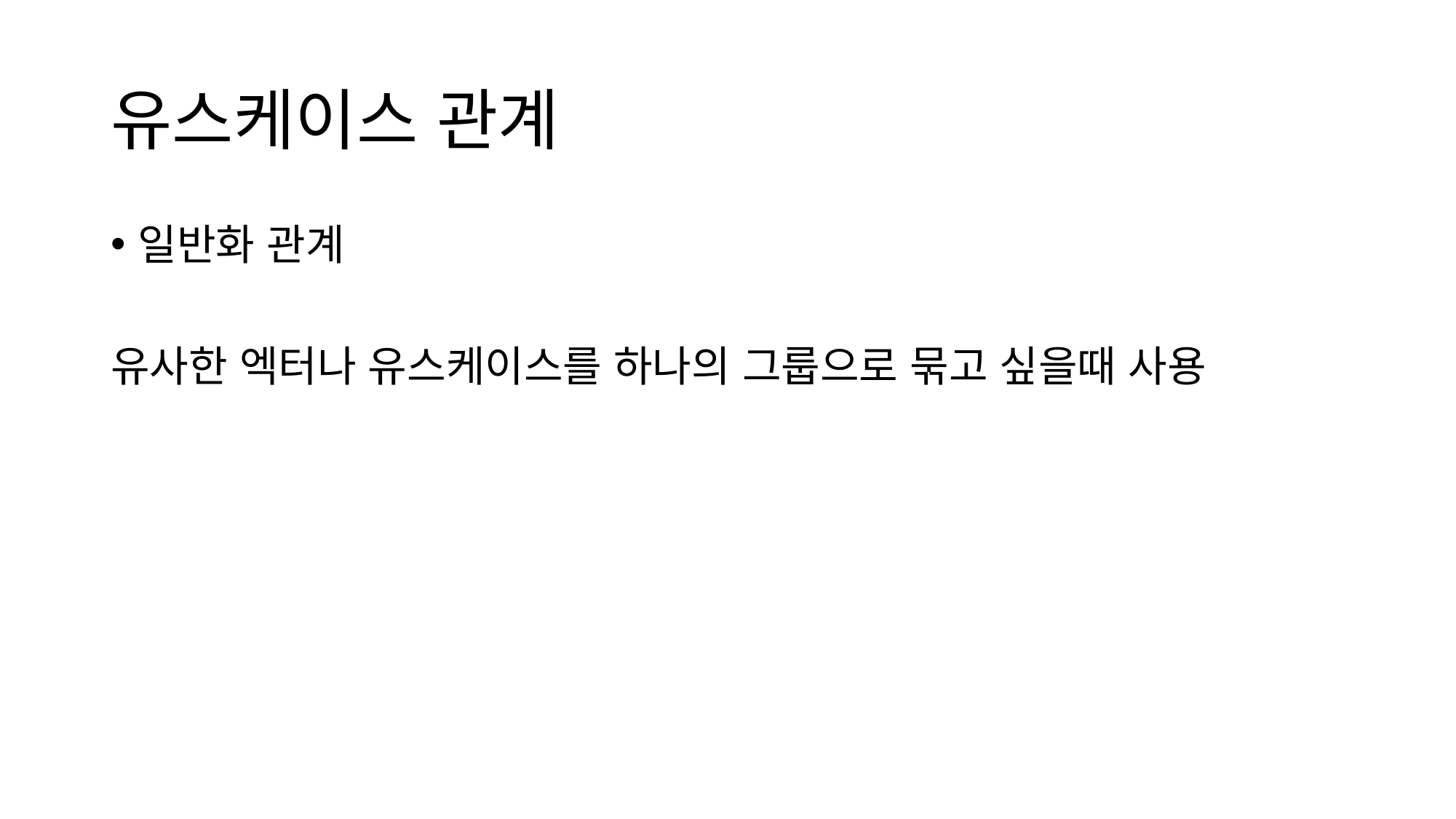

# 유스케이스 관계
일반화 관계

유사한 엑터나 유스케이스를 하나의 그룹으로 묶고 싶을때 사용